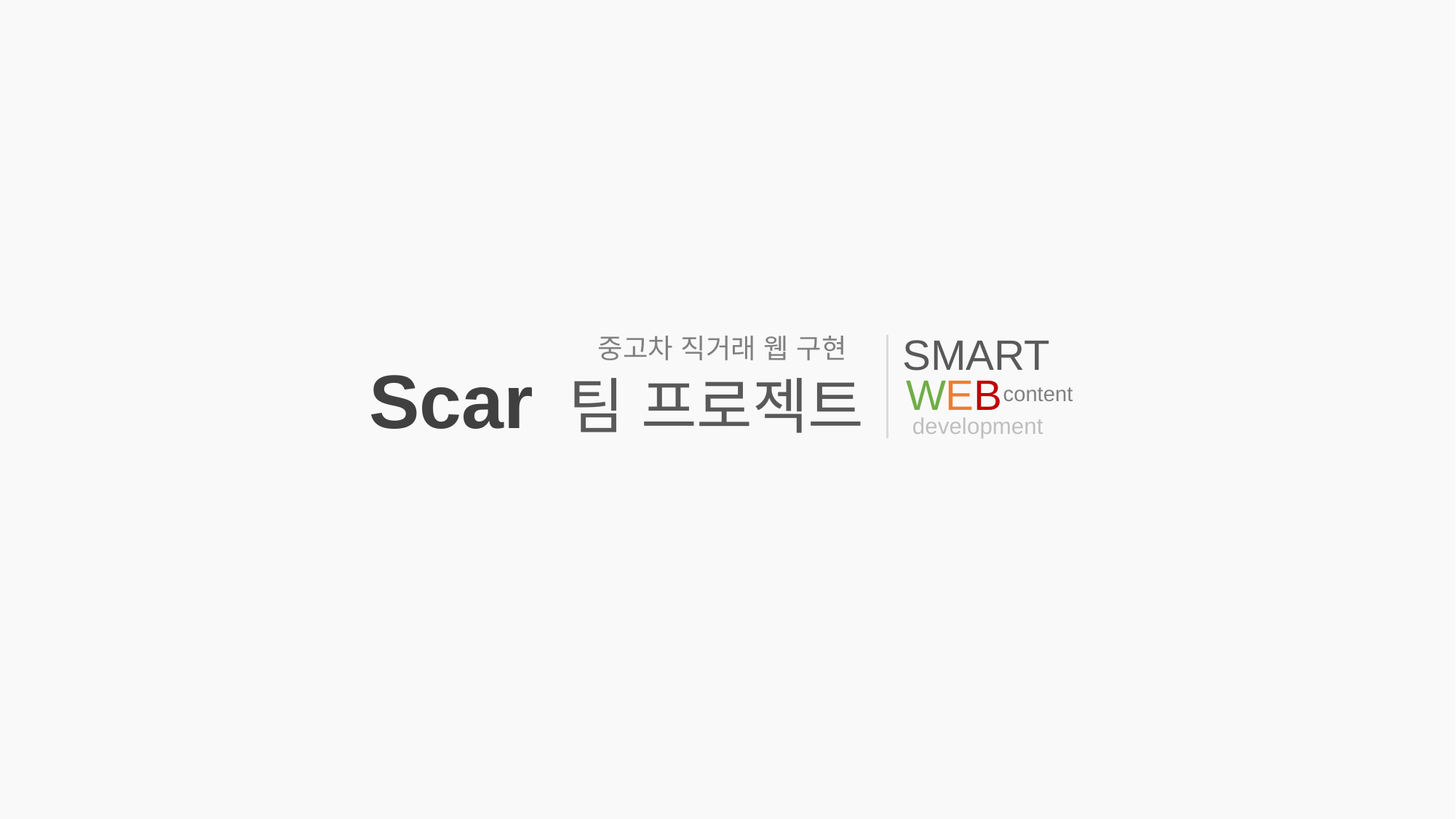

SMART
중고차 직거래 웹 구현
Scar 팀 프로젝트
WEB
content
development